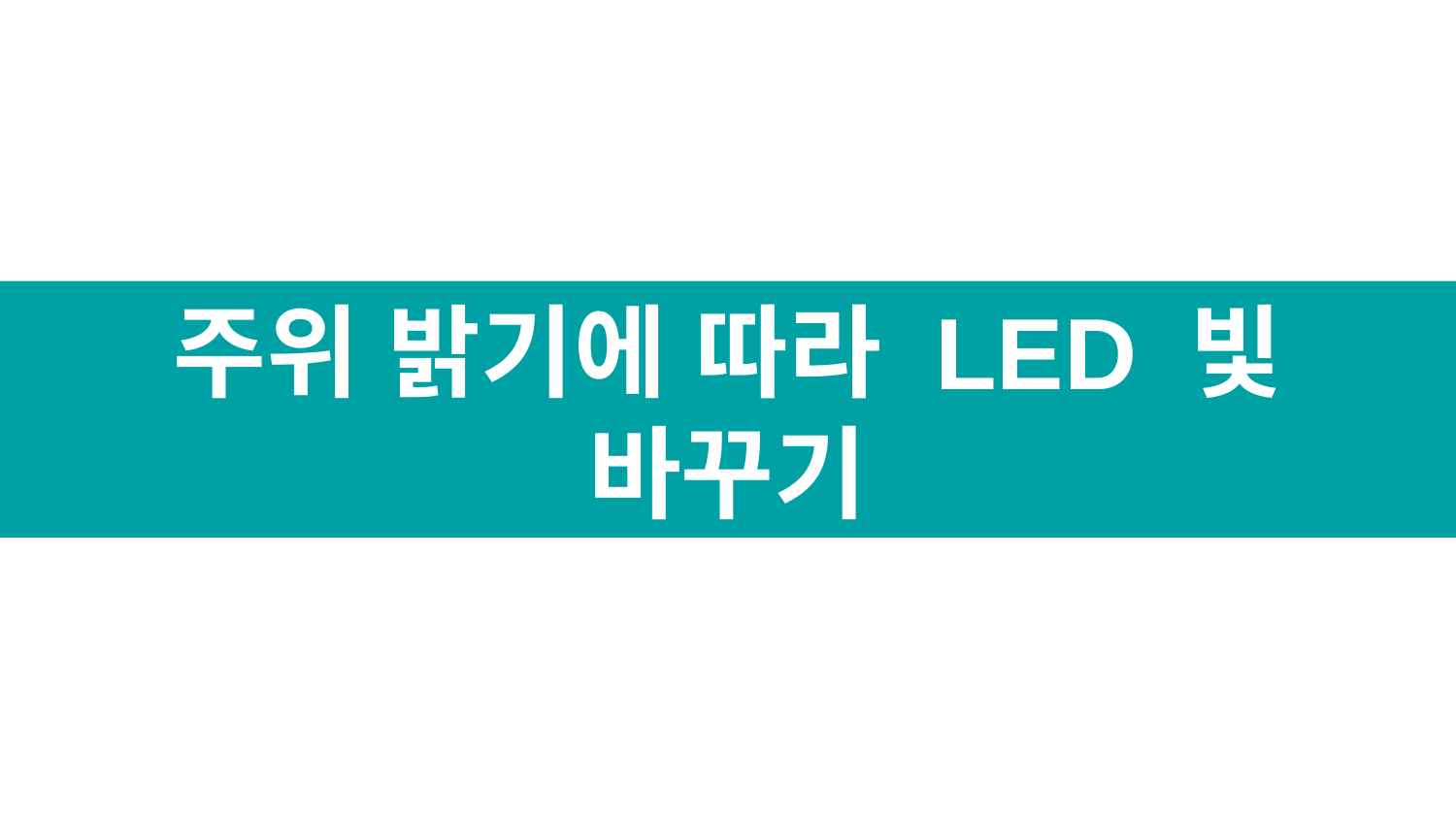

# 주위 밝기에 따라 LED 빛 바꾸기